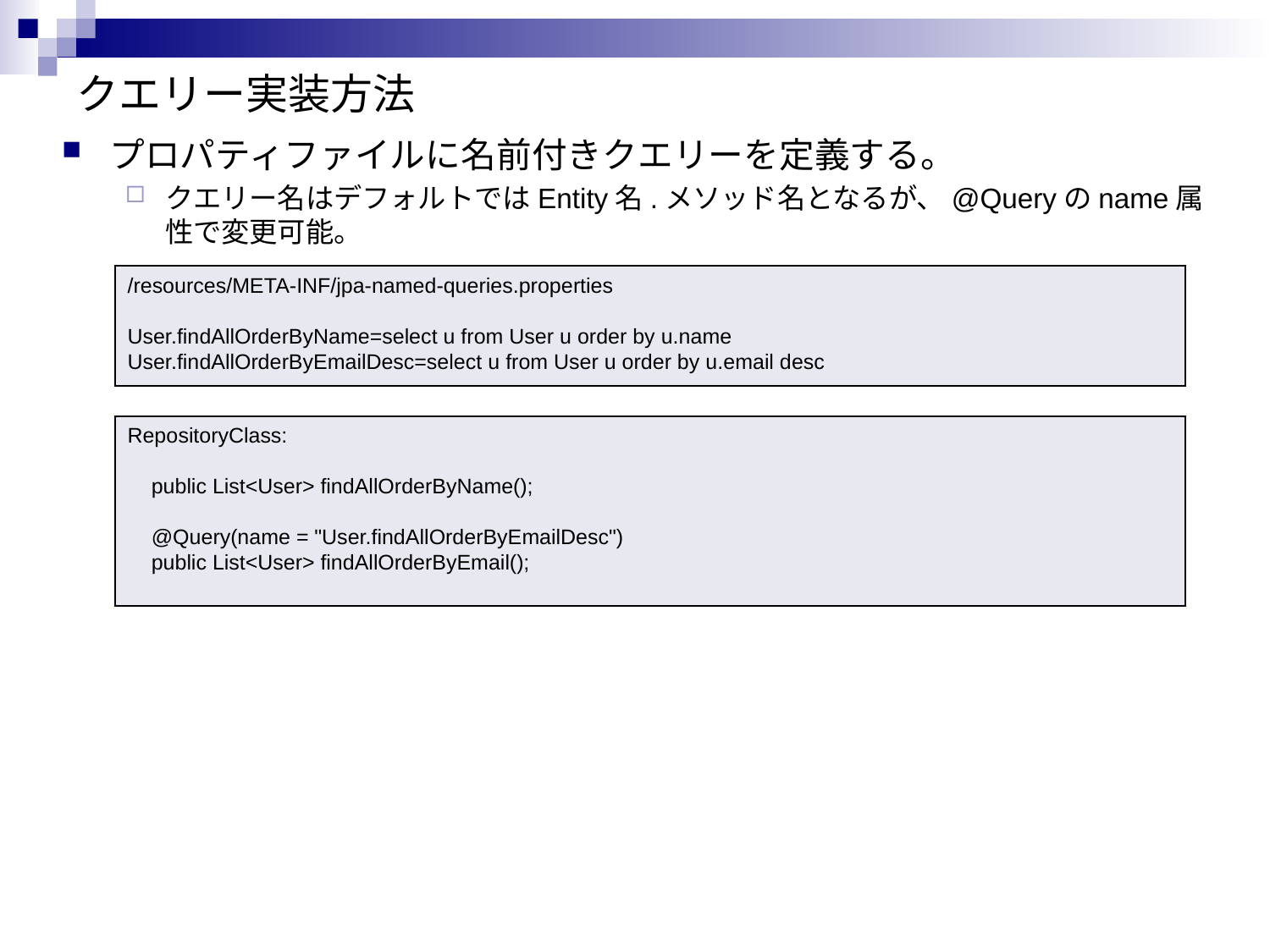

# クエリー実装方法
プロパティファイルに名前付きクエリーを定義する。
クエリー名はデフォルトではEntity名.メソッド名となるが、@Queryのname属性で変更可能。

/resources/META-INF/jpa-named-queries.properties

User.findAllOrderByName=select u from User u order by u.name
User.findAllOrderByEmailDesc=select u from User u order by u.email desc
RepositoryClass:

    public List<User> findAllOrderByName();

    @Query(name = "User.findAllOrderByEmailDesc")
    public List<User> findAllOrderByEmail();